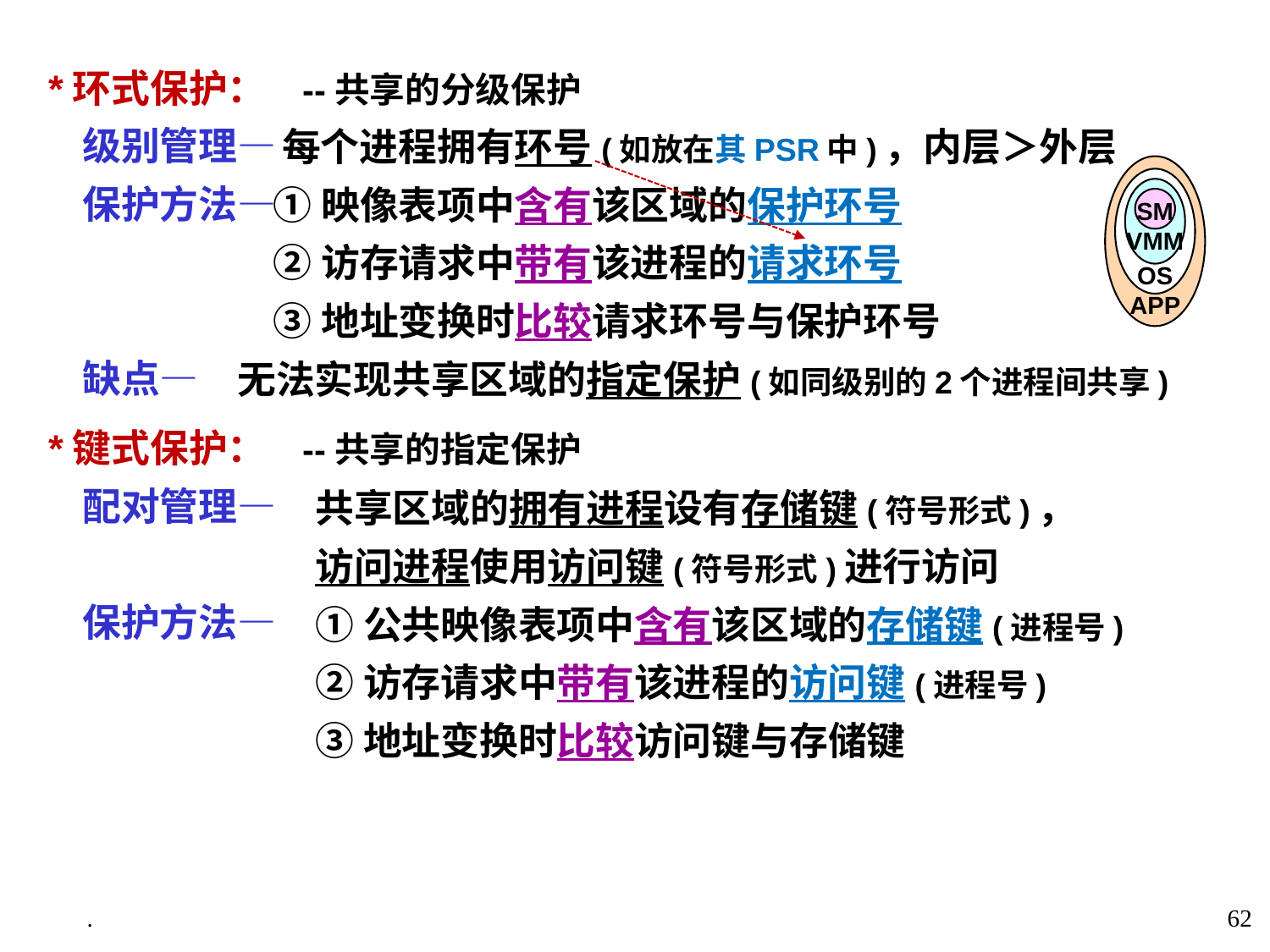

*环式保护：   --共享的分级保护
    级别管理—
    保护方法—

    缺点—
    每个进程拥有环号(如放在其PSR中)，内层＞外层
    ①映像表项中含有该区域的保护环号
    ②访存请求中带有该进程的请求环号
    ③地址变换时比较请求环号与保护环号
无法实现共享区域的指定保护(如同级别的2个进程间共享)

SM
VMM
OS
APP
 *键式保护：   --共享的指定保护
    配对管理—

    保护方法—
共享区域的拥有进程设有存储键(符号形式)，
访问进程使用访问键(符号形式)进行访问
①公共映像表项中含有该区域的存储键(进程号)
②访存请求中带有该进程的访问键(进程号)
③地址变换时比较访问键与存储键
.
62